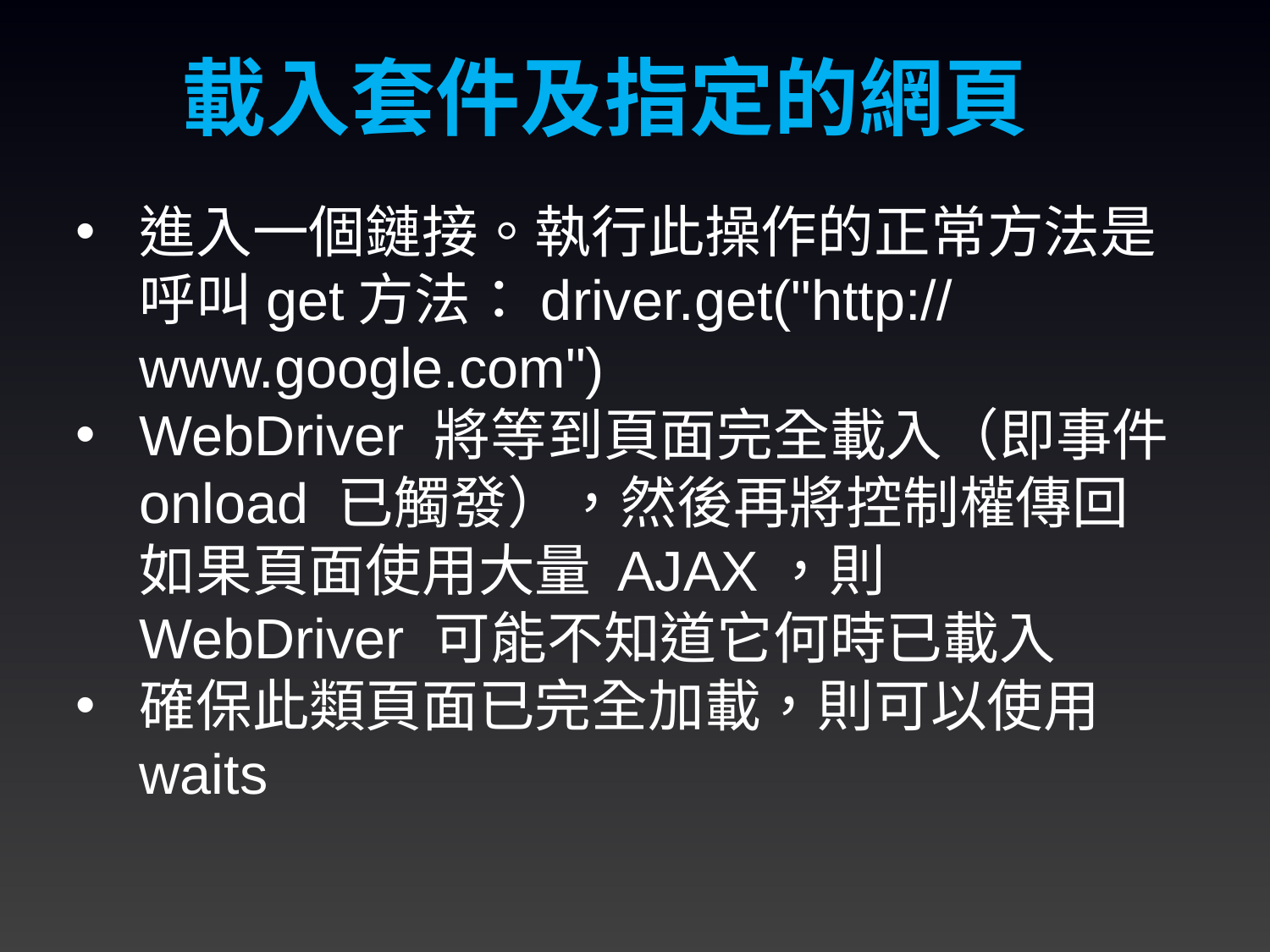

載入套件及指定的網頁
進入一個鏈接。執行此操作的正常方法是呼叫get方法：driver.get("http://www.google.com")
WebDriver 將等到頁面完全載入（即事件onload 已觸發），然後再將控制權傳回如果頁面使用大量 AJAX，則 WebDriver 可能不知道它何時已載入
確保此類頁面已完全加載，則可以使用waits